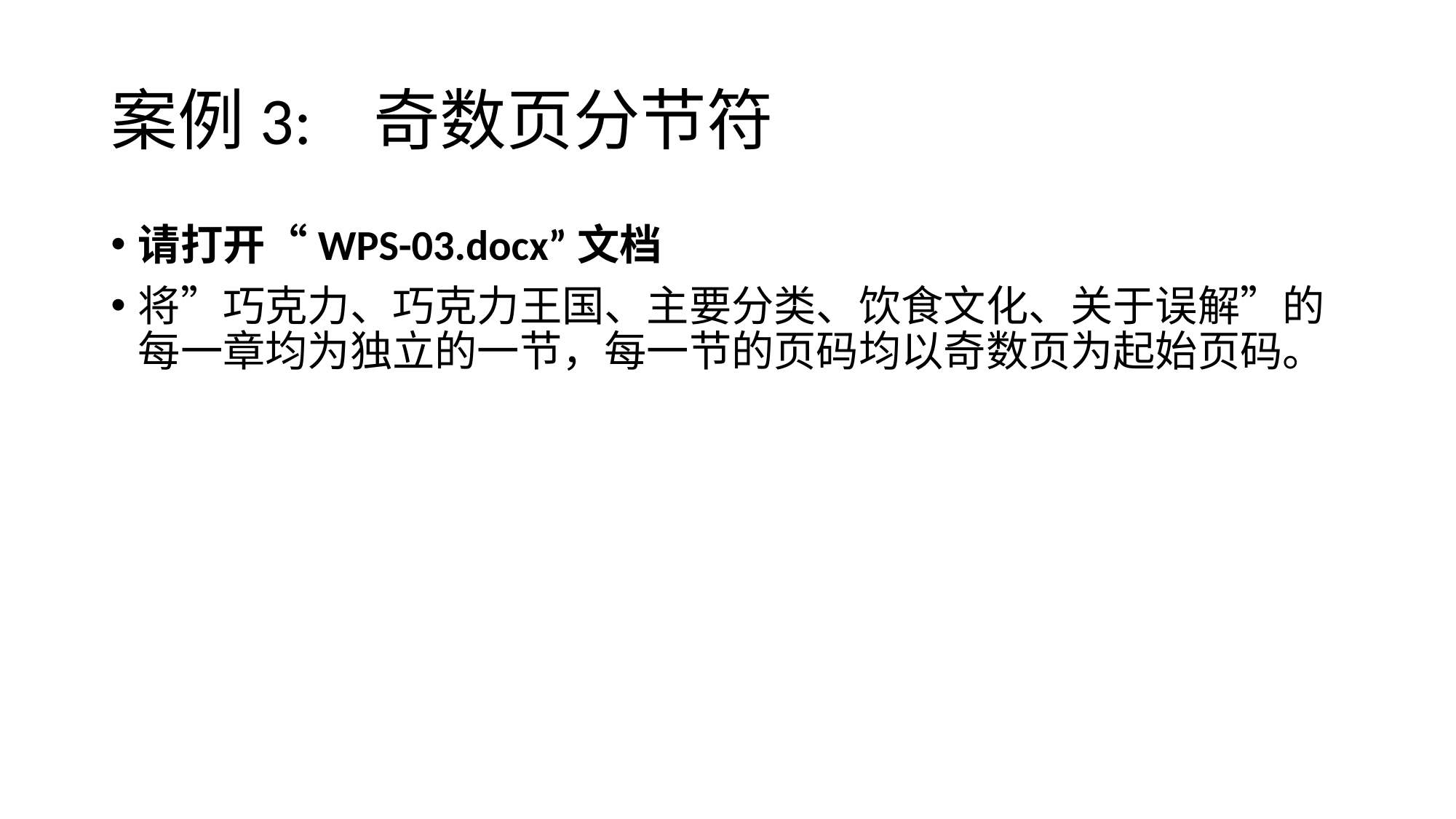

# 案例3:   奇数页分节符
请打开“WPS-03.docx”文档
将”巧克力、巧克力王国、主要分类、饮食文化、关于误解”的每一章均为独立的一节，每一节的页码均以奇数页为起始页码。